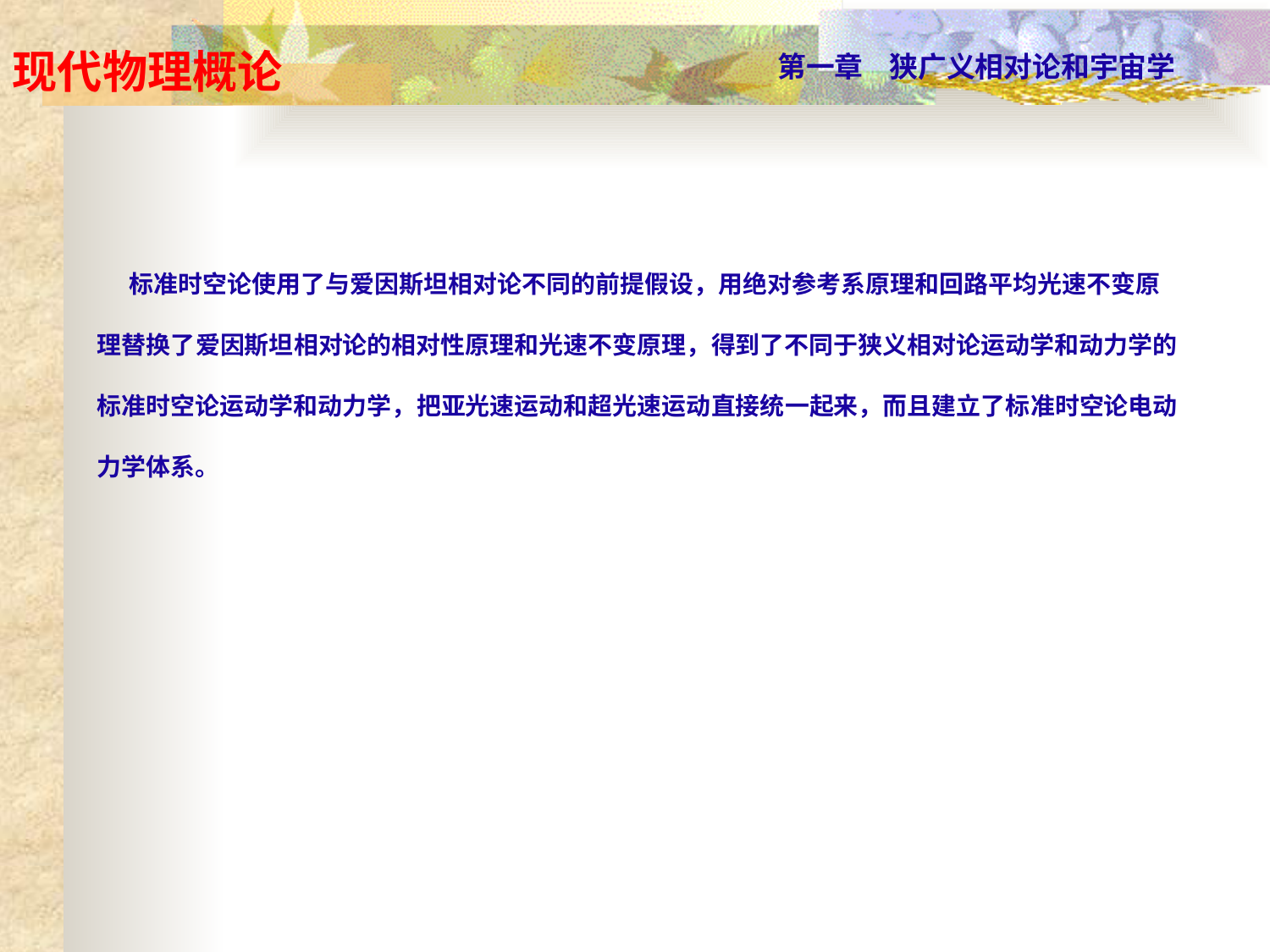

标准时空论使用了与爱因斯坦相对论不同的前提假设，用绝对参考系原理和回路平均光速不变原理替换了爱因斯坦相对论的相对性原理和光速不变原理，得到了不同于狭义相对论运动学和动力学的标准时空论运动学和动力学，把亚光速运动和超光速运动直接统一起来，而且建立了标准时空论电动力学体系。